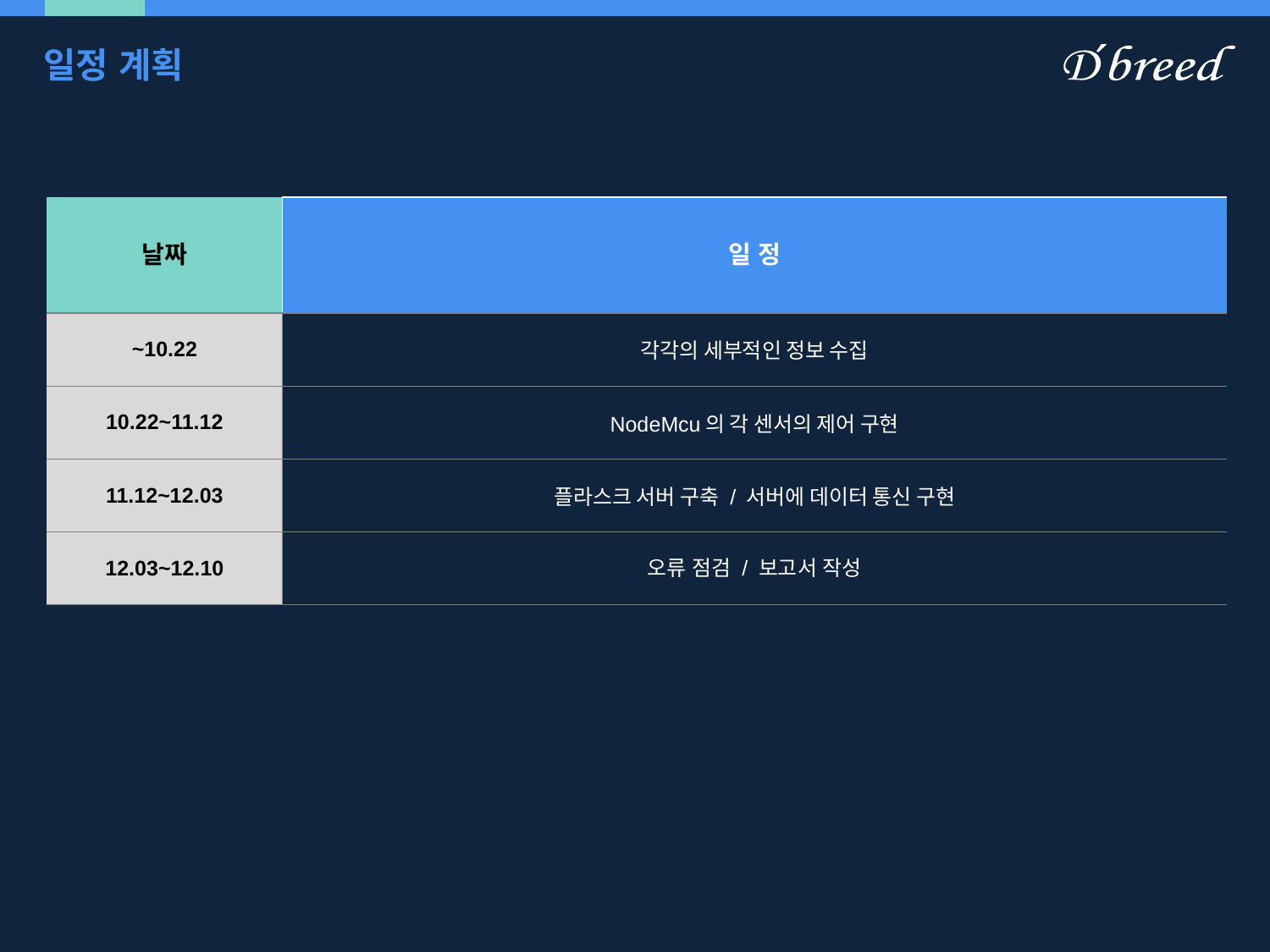

# 일정 계획
| 날짜 | 일 정 |
| --- | --- |
| ~10.22 | 각각의 세부적인 정보 수집 |
| 10.22~11.12 | NodeMcu의 각 센서의 제어 구현 |
| 11.12~12.03 | 플라스크 서버 구축 / 서버에 데이터 통신 구현 |
| 12.03~12.10 | 오류 점검 / 보고서 작성 |